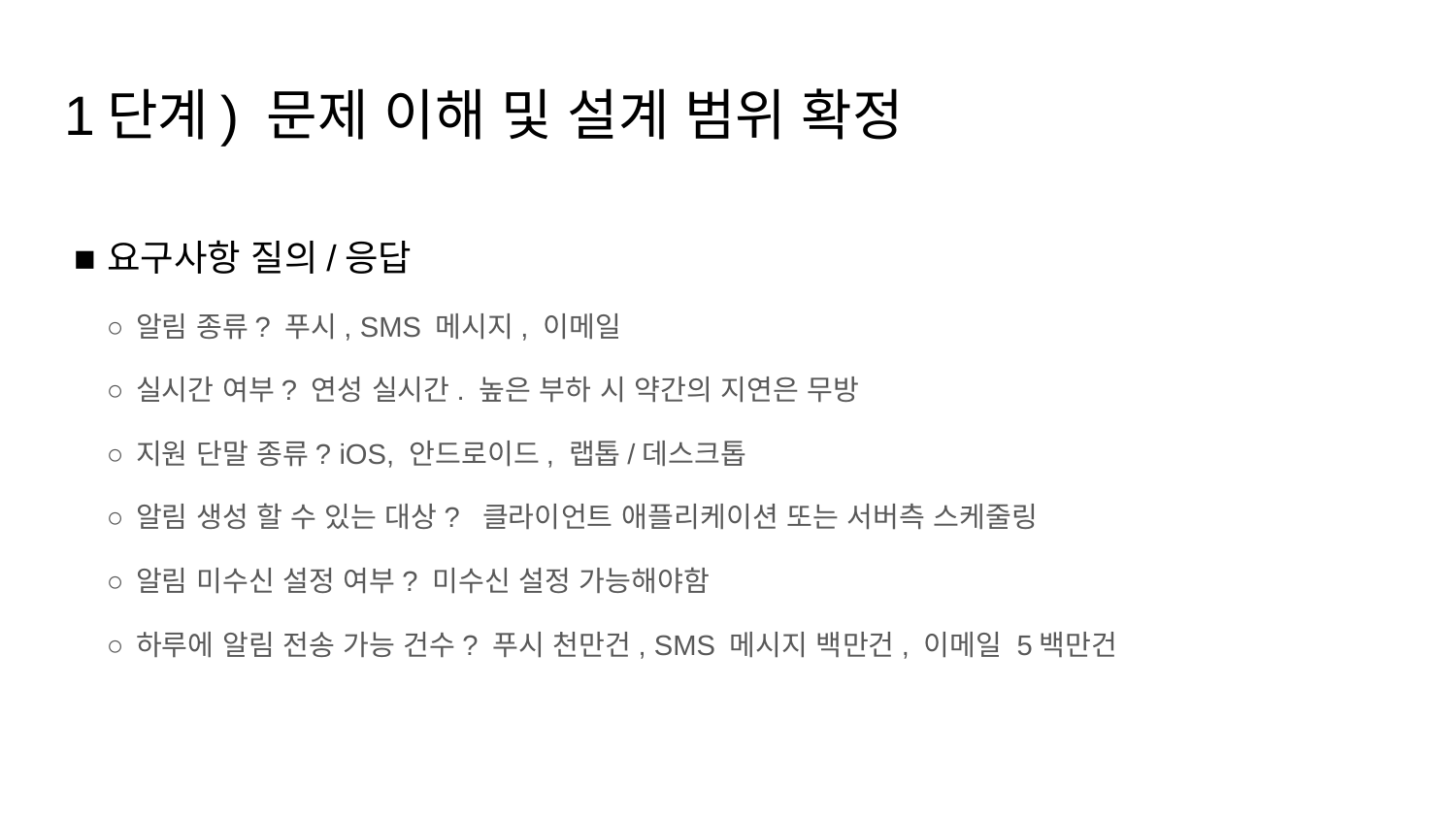

# 1단계) 문제 이해 및 설계 범위 확정
요구사항 질의/응답
알림 종류? 푸시, SMS 메시지, 이메일
실시간 여부? 연성 실시간. 높은 부하 시 약간의 지연은 무방
지원 단말 종류? iOS, 안드로이드, 랩톱/데스크톱
알림 생성 할 수 있는 대상?  클라이언트 애플리케이션 또는 서버측 스케줄링
알림 미수신 설정 여부? 미수신 설정 가능해야함
하루에 알림 전송 가능 건수? 푸시 천만건, SMS 메시지 백만건, 이메일 5백만건